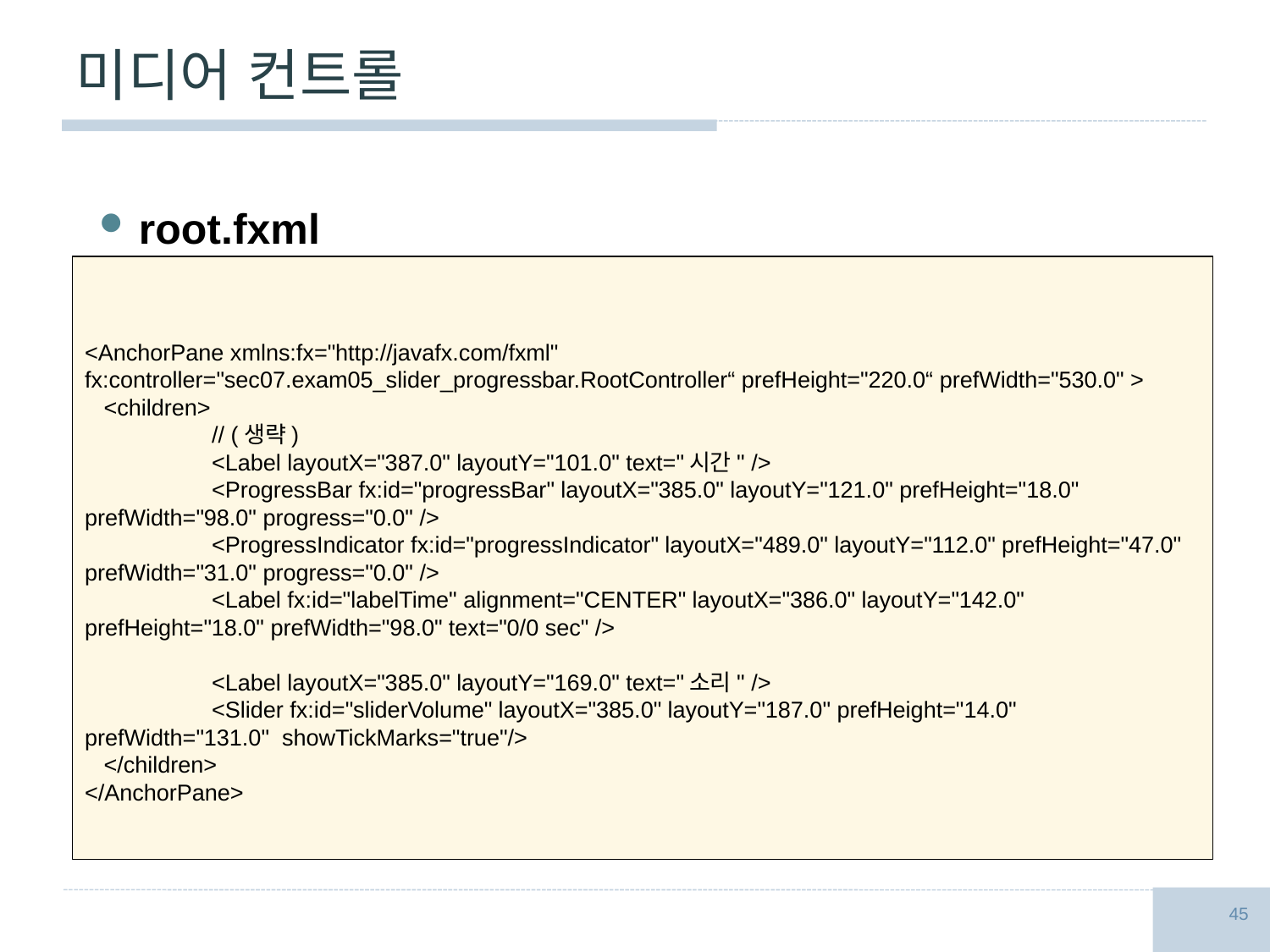

# 미디어 컨트롤
root.fxml

<AnchorPane xmlns:fx="http://javafx.com/fxml" fx:controller="sec07.exam05_slider_progressbar.RootController“ prefHeight="220.0“ prefWidth="530.0" >
   <children>
 	// (생략)
	<Label layoutX="387.0" layoutY="101.0" text="시간" />
	<ProgressBar fx:id="progressBar" layoutX="385.0" layoutY="121.0" prefHeight="18.0" prefWidth="98.0" progress="0.0" />
	<ProgressIndicator fx:id="progressIndicator" layoutX="489.0" layoutY="112.0" prefHeight="47.0" prefWidth="31.0" progress="0.0" />
	<Label fx:id="labelTime" alignment="CENTER" layoutX="386.0" layoutY="142.0" prefHeight="18.0" prefWidth="98.0" text="0/0 sec" />

	<Label layoutX="385.0" layoutY="169.0" text="소리" />
	<Slider fx:id="sliderVolume" layoutX="385.0" layoutY="187.0" prefHeight="14.0" prefWidth="131.0"  showTickMarks="true"/>
   </children>
</AnchorPane>